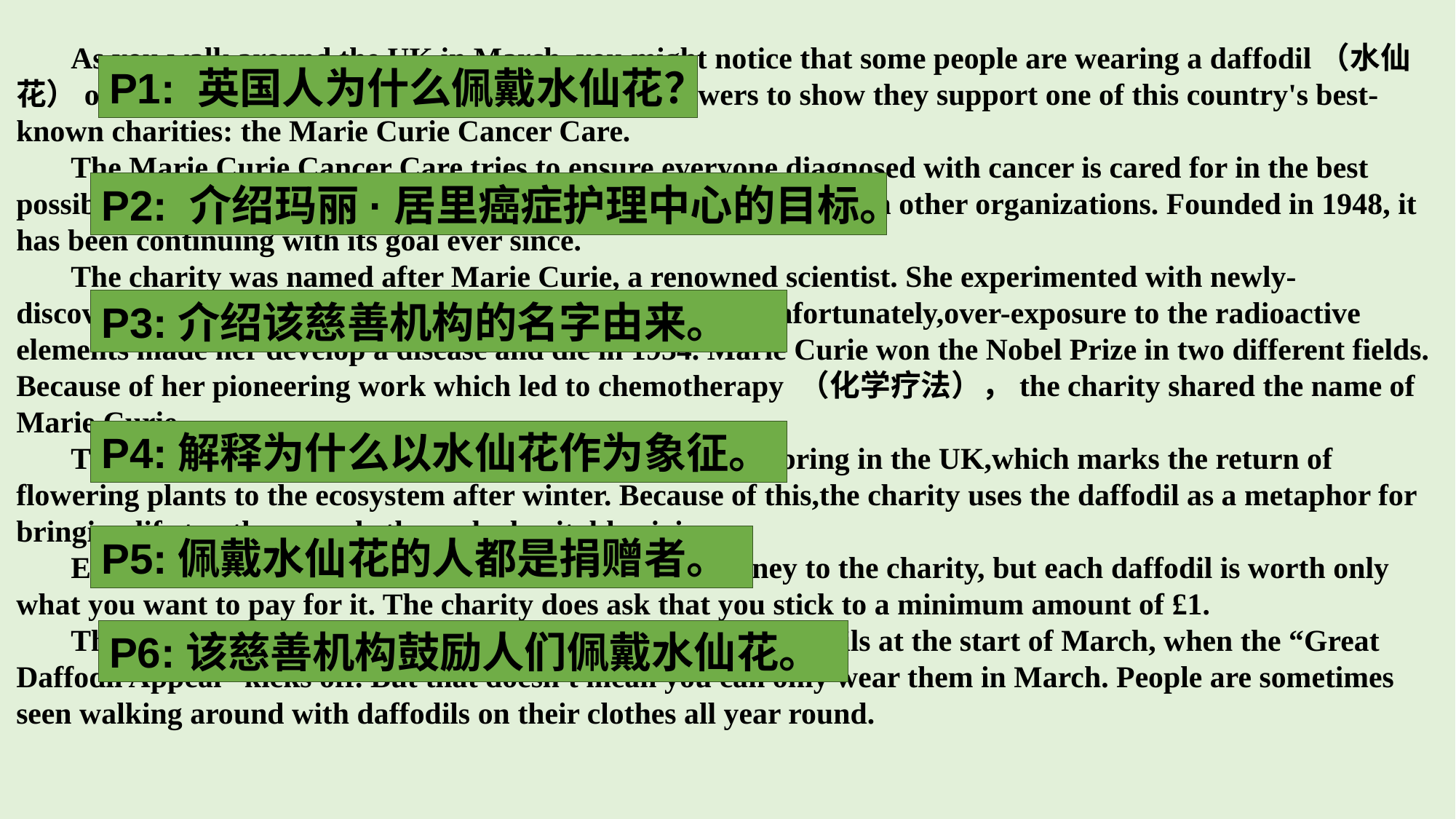

As you walk around the UK in March, you might notice that some people are wearing a daffodil（水仙花）on their coats. The British wear these yellow flowers to show they support one of this country's best-known charities: the Marie Curie Cancer Care.
The Marie Curie Cancer Care tries to ensure everyone diagnosed with cancer is cared for in the best possible way. It also helps fund research into possible cures through other organizations. Founded in 1948, it has been continuing with its goal ever since.
The charity was named after Marie Curie, a renowned scientist. She experimented with newly-discovered elements to create the theory of radioactivity. Unfortunately,over-exposure to the radioactive elements made her develop a disease and die in 1934. Marie Curie won the Nobel Prize in two different fields. Because of her pioneering work which led to chemotherapy （化学疗法），the charity shared the name of Marie Curie.
The daffodil is one of the first plants to flower during spring in the UK,which marks the return of flowering plants to the ecosystem after winter. Because of this,the charity uses the daffodil as a metaphor for bringing life to other people through charitable giving.
Everyone you see wearing a daffodil has donated money to the charity, but each daffodil is worth only what you want to pay for it. The charity does ask that you stick to a minimum amount of £1.
The charity encourages people to start wearing their daffodils at the start of March, when the “Great Daffodil Appeal” kicks off. But that doesn't mean you can only wear them in March. People are sometimes seen walking around with daffodils on their clothes all year round.
P1: 英国人为什么佩戴水仙花？
P2: 介绍玛丽·居里癌症护理中心的目标。
P3:介绍该慈善机构的名字由来。
P4:解释为什么以水仙花作为象征。
P5:佩戴水仙花的人都是捐赠者。
P6:该慈善机构鼓励人们佩戴水仙花。